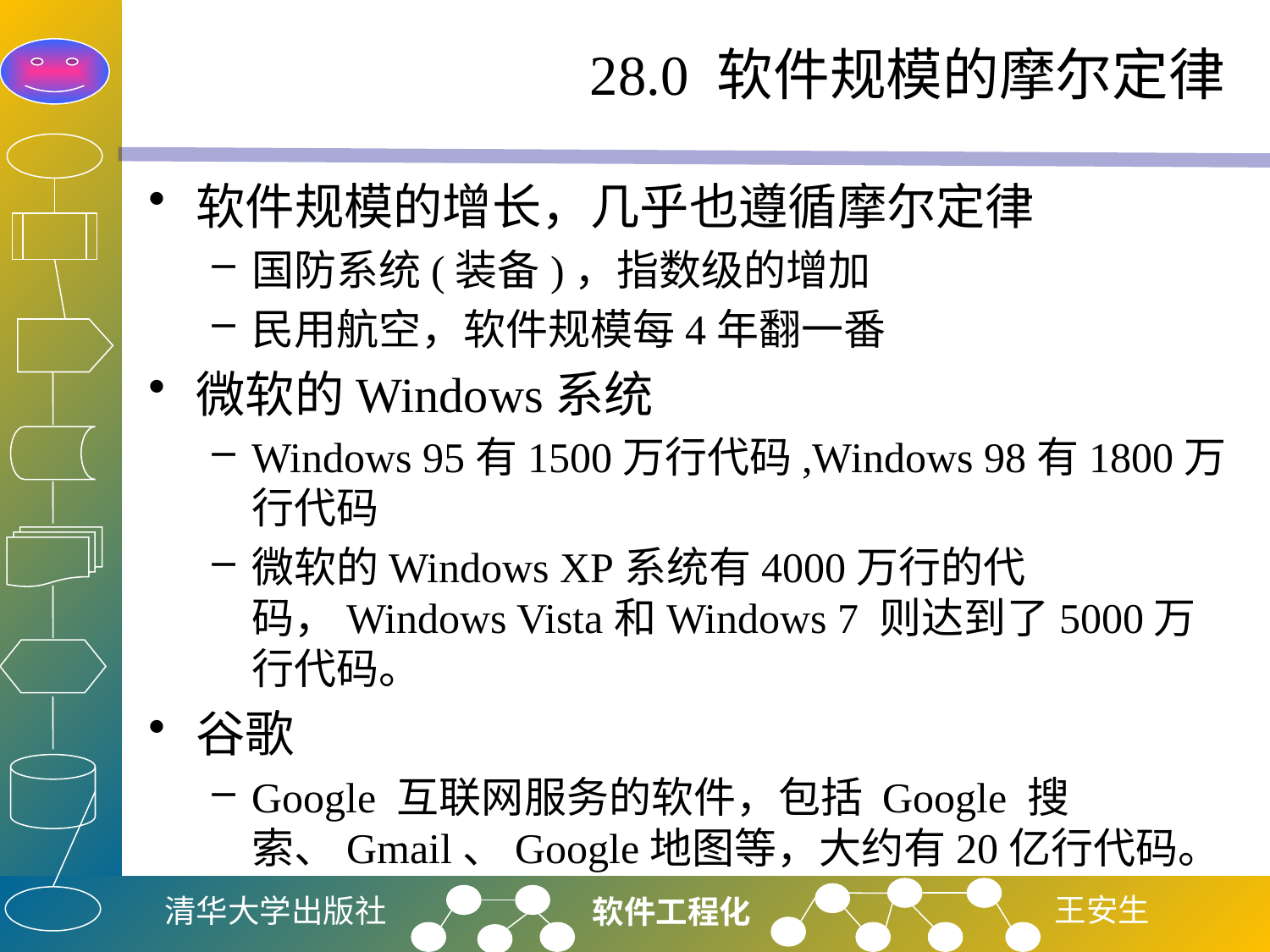

# 28.0 软件规模的摩尔定律
软件规模的增长，几乎也遵循摩尔定律
国防系统(装备)，指数级的增加
民用航空，软件规模每4年翻一番
微软的Windows系统
Windows 95有1500万行代码,Windows 98有1800万行代码
微软的Windows XP系统有4000万行的代码，Windows Vista和Windows 7 则达到了5000万行代码。
谷歌
Google 互联网服务的软件，包括 Google 搜索、Gmail、Google地图等，大约有20亿行代码。